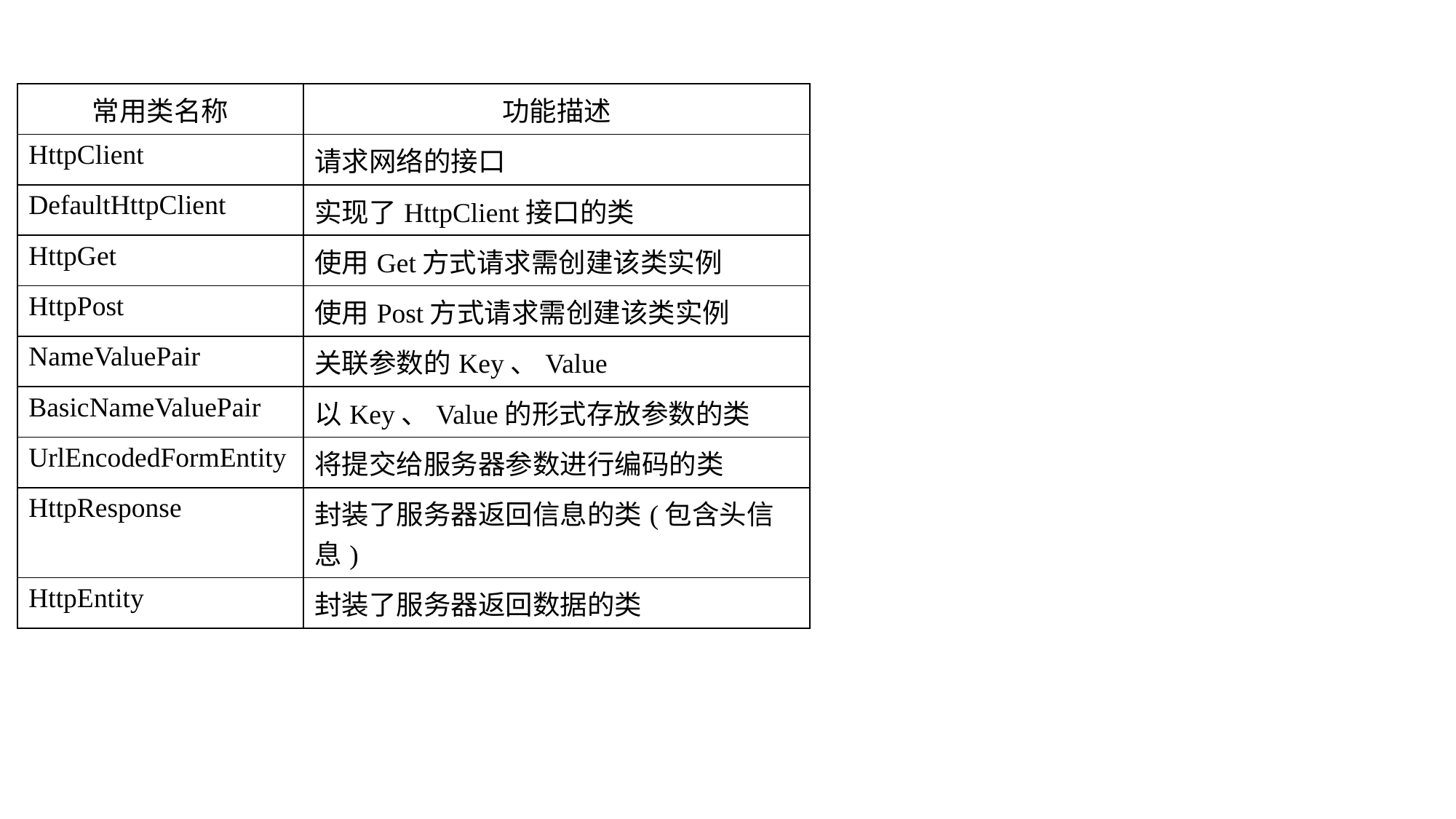

| 常用类名称 | 功能描述 |
| --- | --- |
| HttpClient | 请求网络的接口 |
| DefaultHttpClient | 实现了HttpClient接口的类 |
| HttpGet | 使用Get方式请求需创建该类实例 |
| HttpPost | 使用Post方式请求需创建该类实例 |
| NameValuePair | 关联参数的Key、Value |
| BasicNameValuePair | 以Key、Value的形式存放参数的类 |
| UrlEncodedFormEntity | 将提交给服务器参数进行编码的类 |
| HttpResponse | 封装了服务器返回信息的类(包含头信息) |
| HttpEntity | 封装了服务器返回数据的类 |